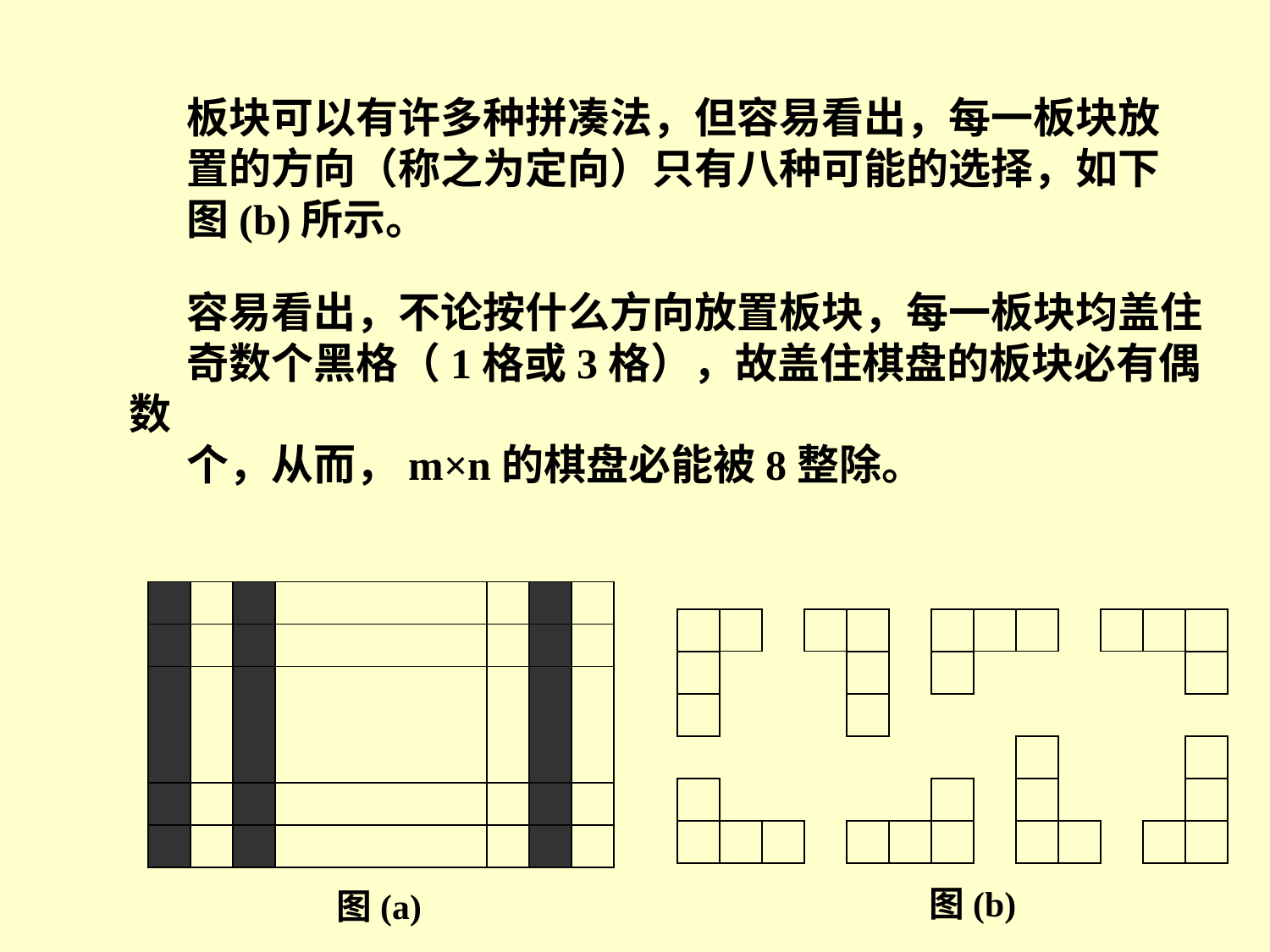

板块可以有许多种拼凑法，但容易看出，每一板块放
     置的方向（称之为定向）只有八种可能的选择，如下
     图(b)所示。
     容易看出，不论按什么方向放置板块，每一板块均盖住
     奇数个黑格（1格或3格），故盖住棋盘的板块必有偶数
     个，从而，m×n的棋盘必能被8整除。

图(a)

图(b)